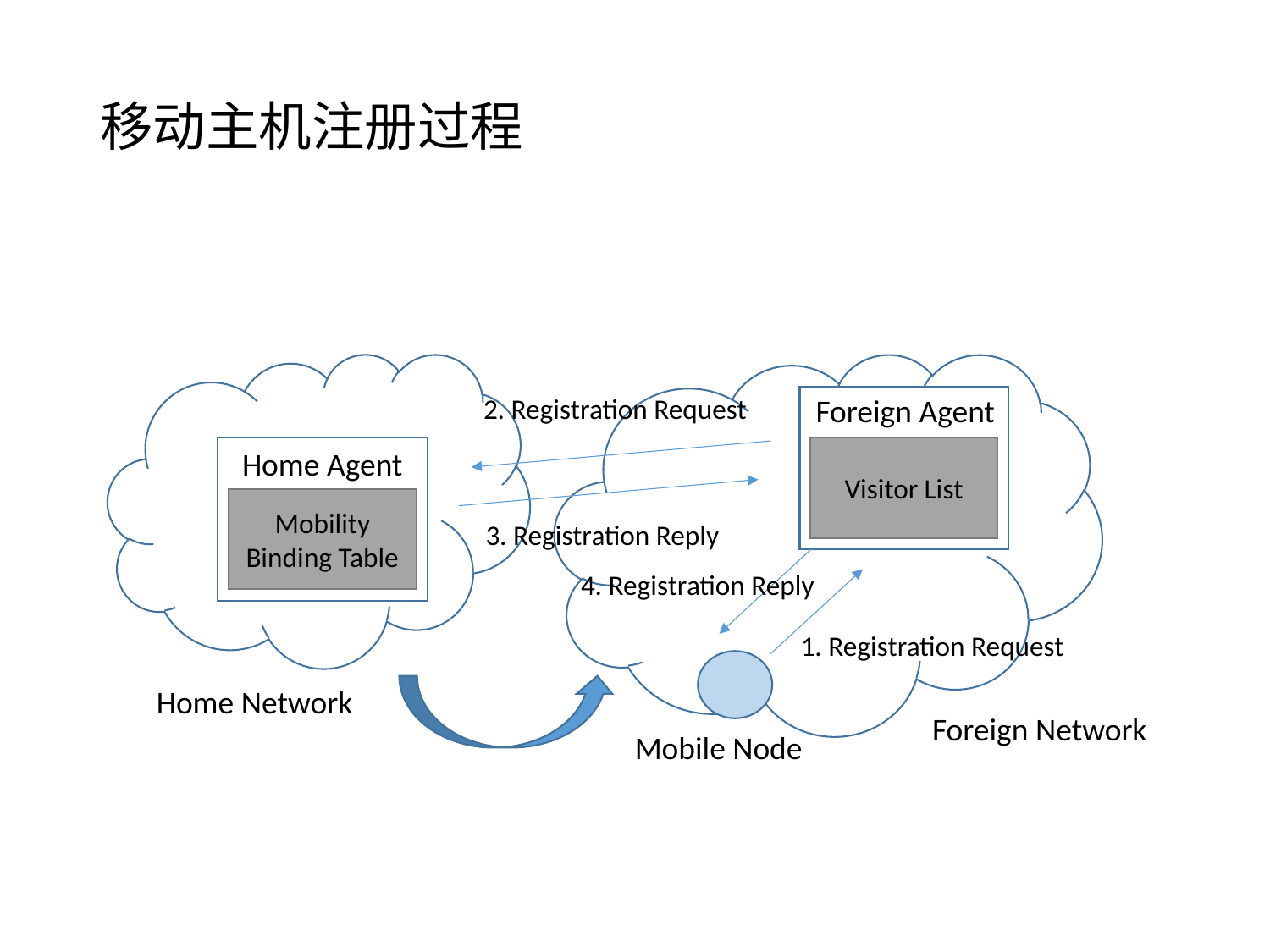

# 移动主机注册过程

2. Registration Request
Foreign Agent

Home Agent
Visitor List
Mobility Binding Table
3. Registration Reply
4. Registration Reply
1. Registration Request

Home Network

Foreign Network
Mobile Node
48